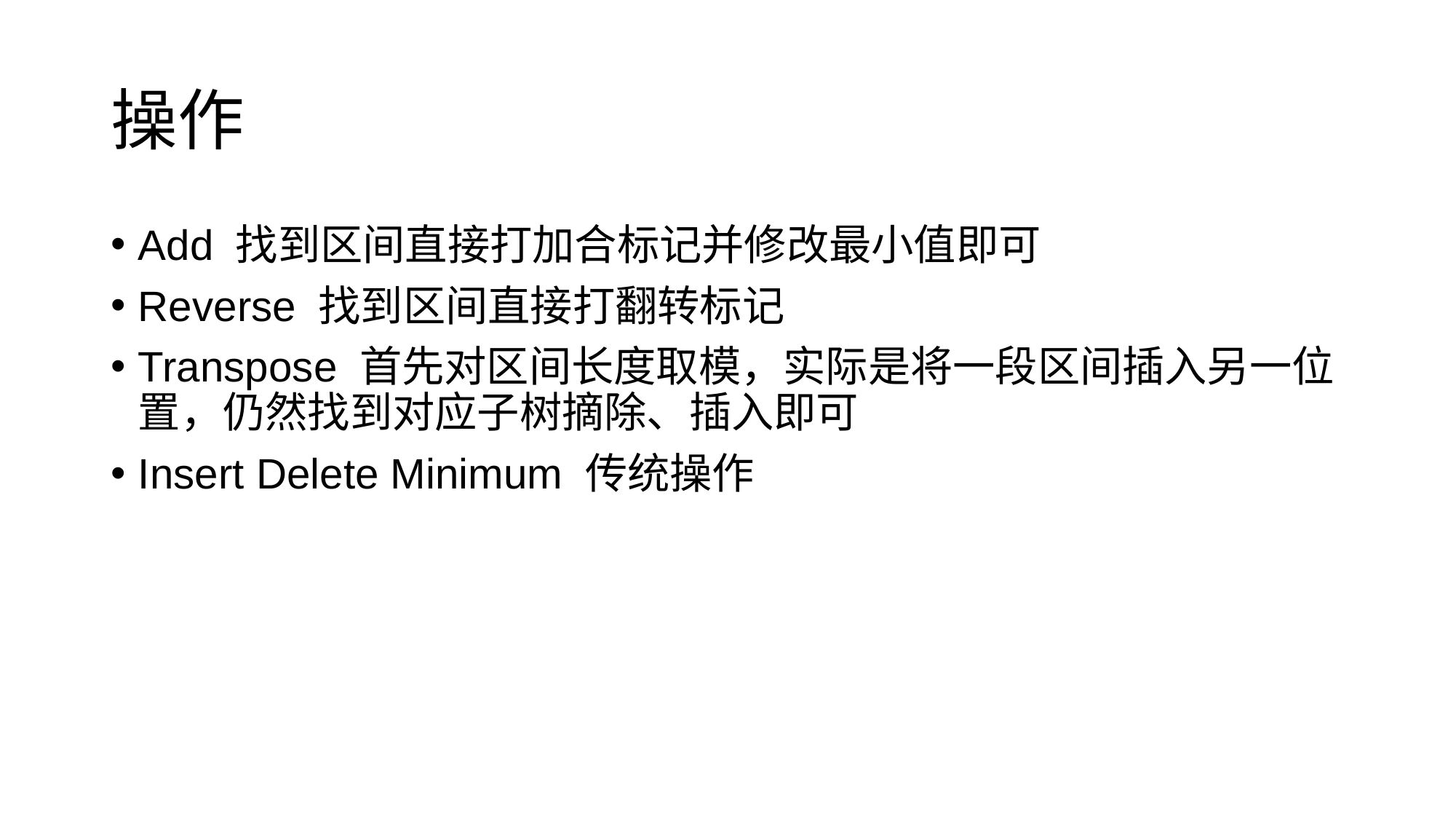

# 操作
Add 找到区间直接打加合标记并修改最小值即可
Reverse 找到区间直接打翻转标记
Transpose 首先对区间长度取模，实际是将一段区间插入另一位置，仍然找到对应子树摘除、插入即可
Insert Delete Minimum 传统操作